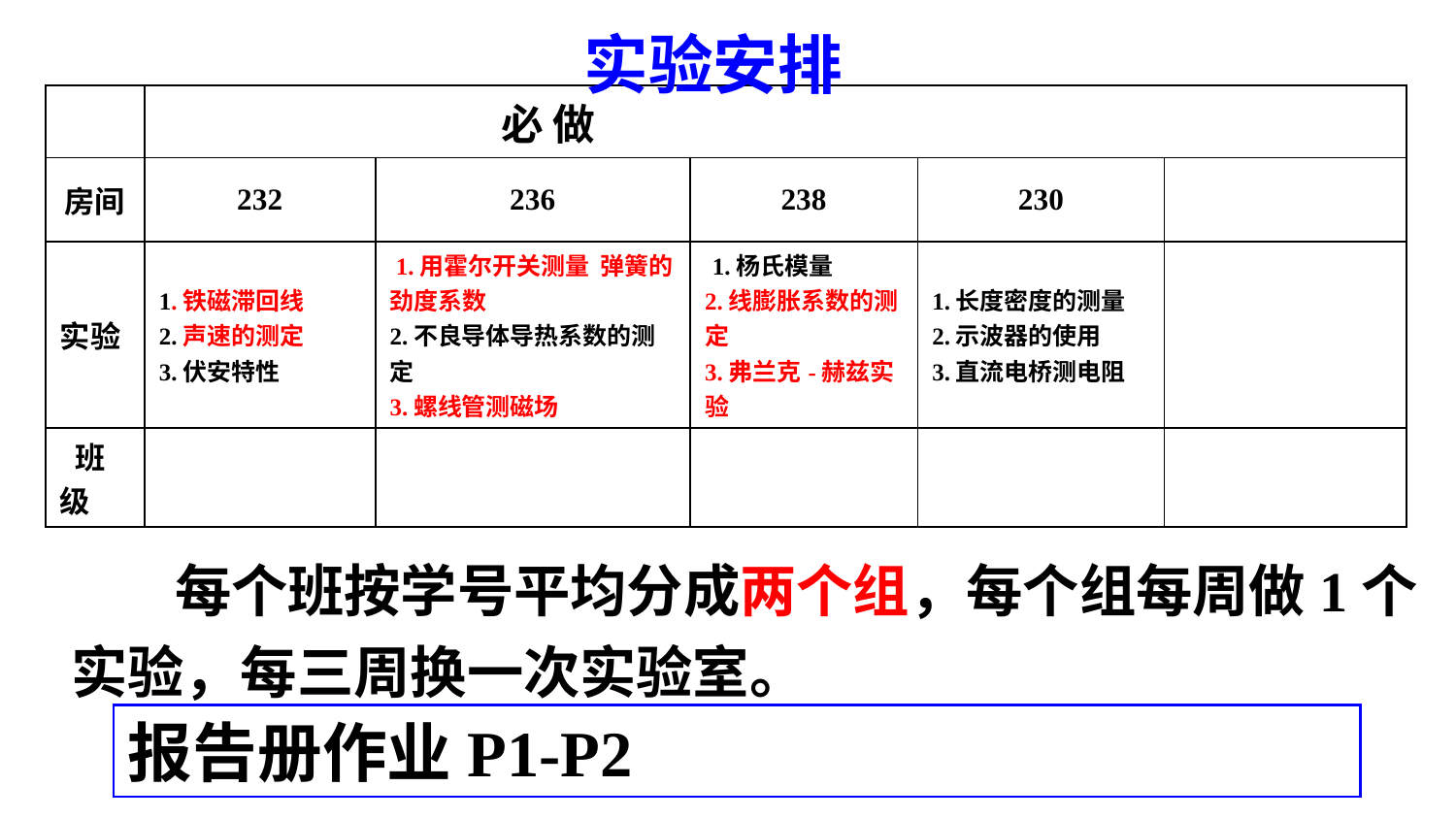

实验安排
|  | 必 做 |  |  |  |  |
| --- | --- | --- | --- | --- | --- |
| 房间 | 232 | 236 | 238 | 230 |  |
| 实验 | 1.铁磁滞回线 2.声速的测定 3.伏安特性 | 1.用霍尔开关测量 弹簧的劲度系数 2.不良导体导热系数的测定 3.螺线管测磁场 | 1.杨氏模量 2.线膨胀系数的测定 3.弗兰克-赫兹实验 | 1.长度密度的测量 2.示波器的使用 3.直流电桥测电阻 |  |
| 班级 |  |  |  |  |  |
       每个班按学号平均分成两个组，每个组每周做1个实验，每三周换一次实验室。
报告册作业P1-P2
2